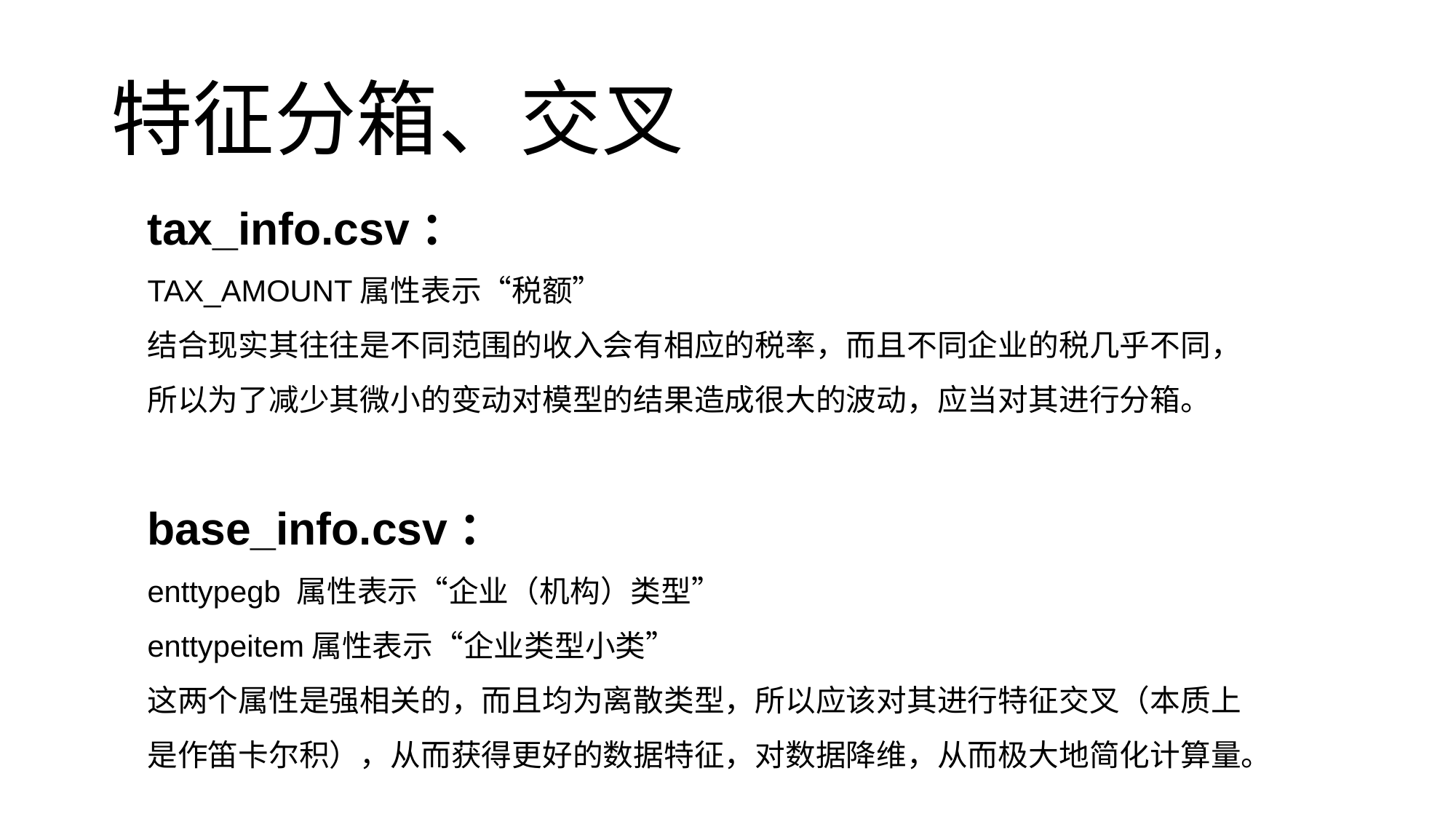

# 特征分箱、交叉
tax_info.csv：
TAX_AMOUNT属性表示“税额”
结合现实其往往是不同范围的收入会有相应的税率，而且不同企业的税几乎不同，所以为了减少其微小的变动对模型的结果造成很大的波动，应当对其进行分箱。

base_info.csv：
enttypegb 属性表示“企业（机构）类型”
enttypeitem属性表示“企业类型小类”
这两个属性是强相关的，而且均为离散类型，所以应该对其进行特征交叉（本质上是作笛卡尔积），从而获得更好的数据特征，对数据降维，从而极大地简化计算量。